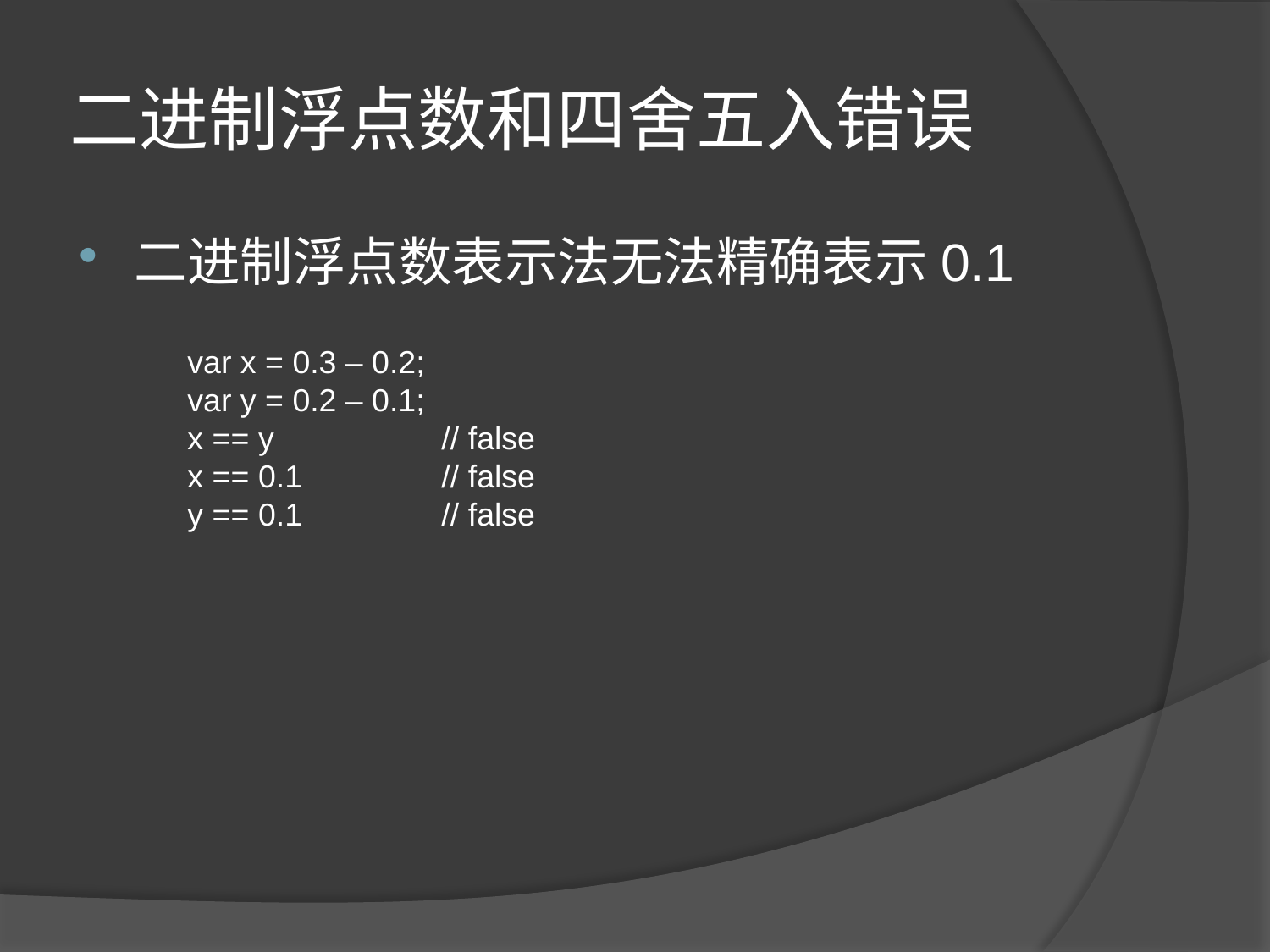

# 二进制浮点数和四舍五入错误
二进制浮点数表示法无法精确表示0.1

var x = 0.3 – 0.2;
var y = 0.2 – 0.1;
x == y		// false
x == 0.1		// false
y == 0.1		// false